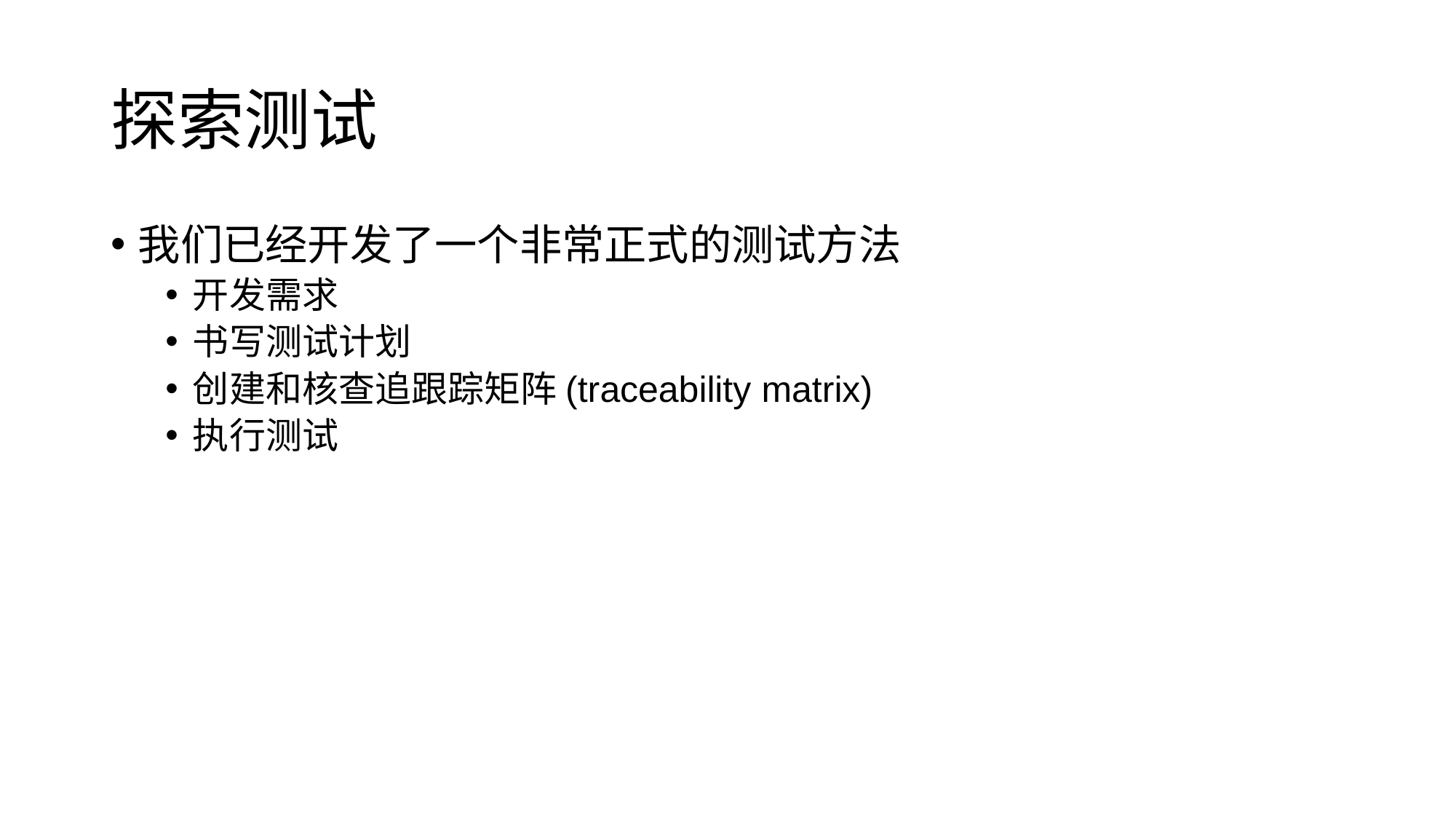

# 探索测试
我们已经开发了一个非常正式的测试方法
开发需求
书写测试计划
创建和核查追跟踪矩阵(traceability matrix)
执行测试